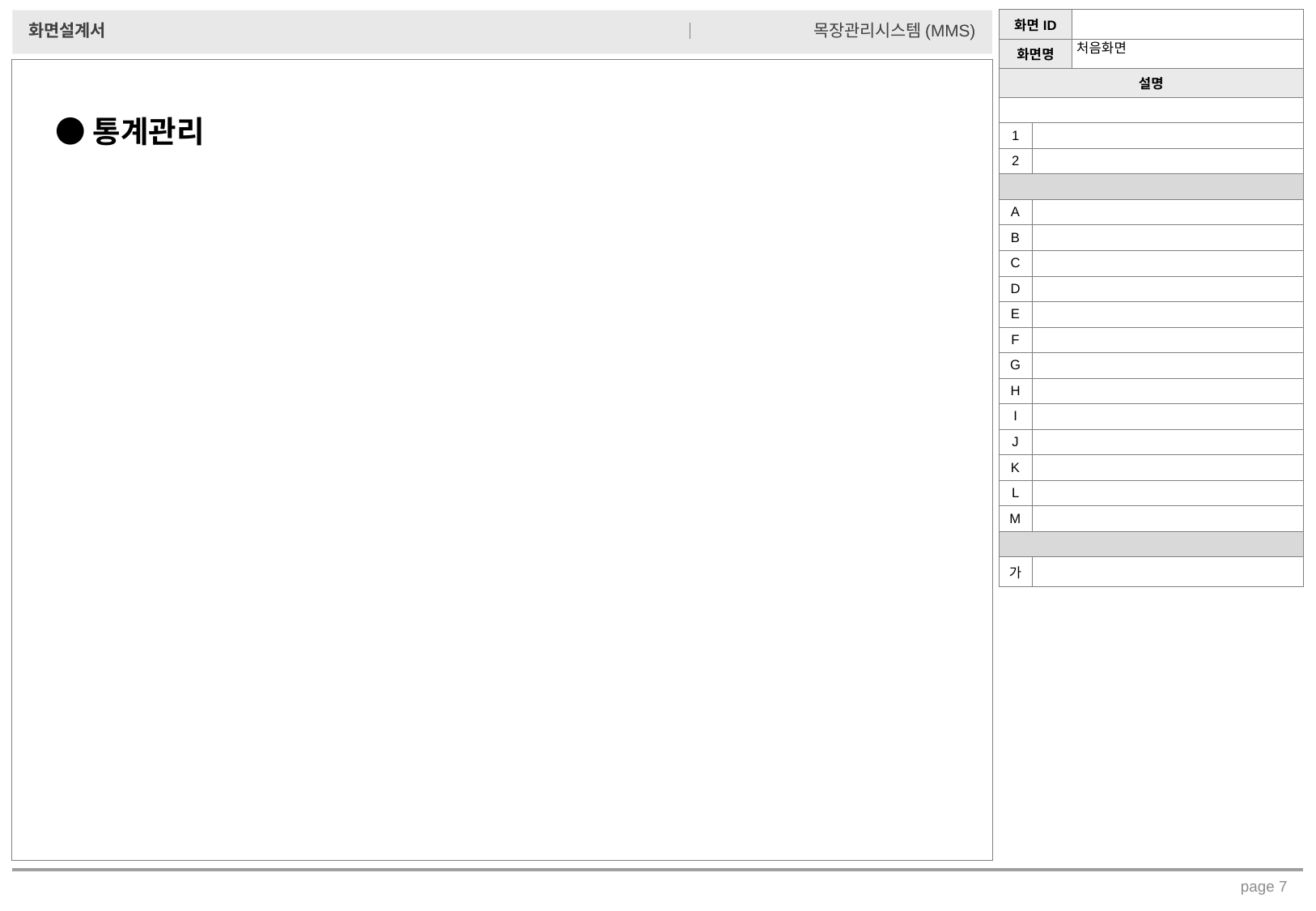

| 화면ID |  |  |
| --- | --- | --- |
| 화면명 |  |  |
| 설명 |  |  |
|  |  |  |
| 1 |  |  |
| 2 |  |  |
|  |  |  |
| A |  |  |
| B |  |  |
| C |  |  |
| D |  |  |
| E |  |  |
| F |  |  |
| G |  |  |
| H |  |  |
| I |  |  |
| J |  |  |
| K |  |  |
| L |  |  |
| M |  |  |
|  |  |  |
| 가 |  |  |
# 처음화면
●통계관리